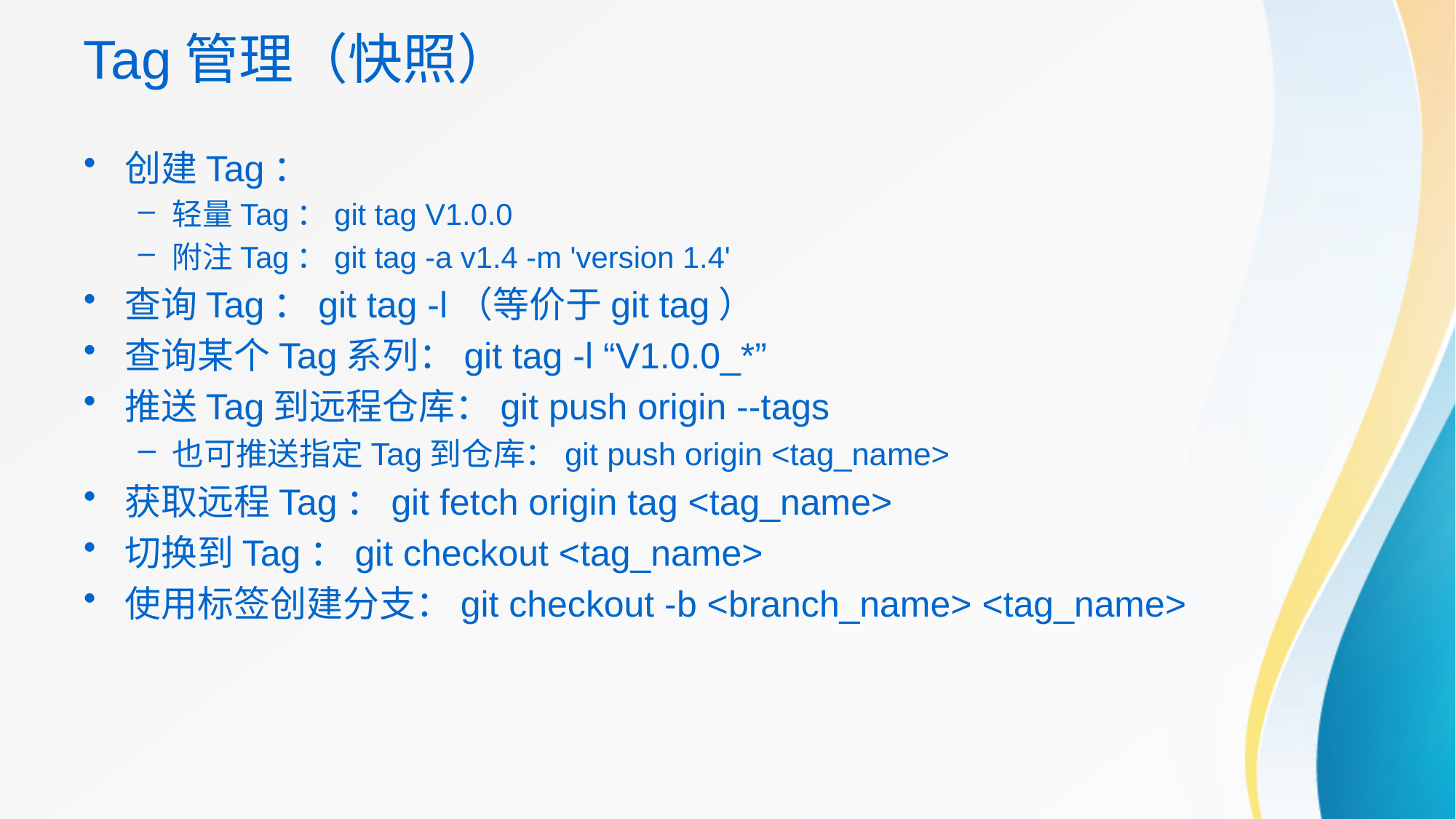

# Tag管理（快照）
创建Tag：
轻量Tag：git tag V1.0.0
附注Tag：git tag -a v1.4 -m 'version 1.4'
查询Tag：git tag -l（等价于git tag）
查询某个Tag系列：git tag -l “V1.0.0_*”
推送Tag到远程仓库：git push origin --tags
也可推送指定Tag到仓库：git push origin <tag_name>
获取远程Tag：git fetch origin tag <tag_name>
切换到Tag：git checkout <tag_name>
使用标签创建分支：git checkout -b <branch_name> <tag_name>